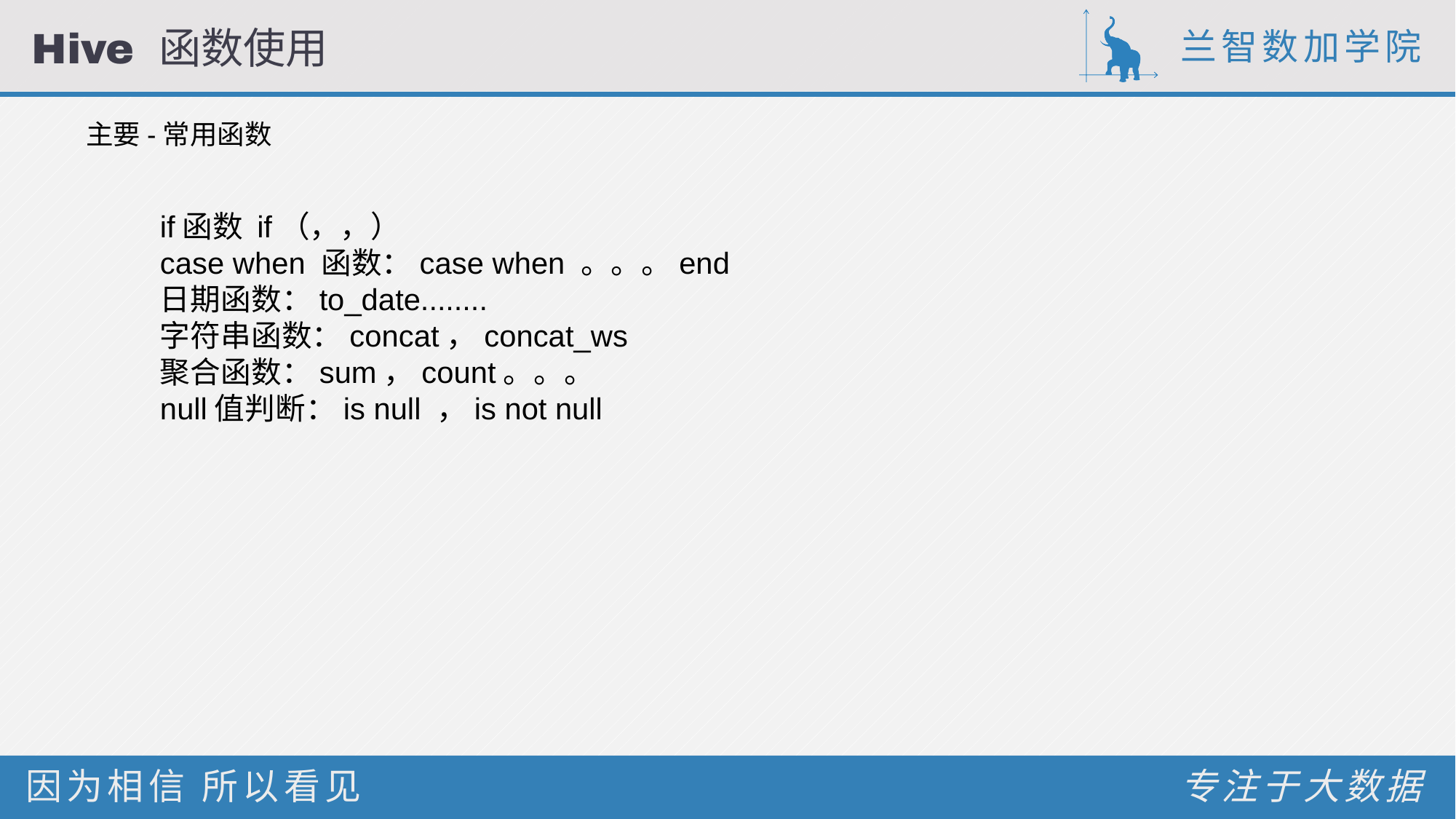

# Hive 函数使用
主要-常用函数
if函数 if（，，）
case when 函数：case when 。。。end
日期函数：to_date........
字符串函数：concat，concat_ws
聚合函数：sum，count。。。
null值判断：is null ，is not null